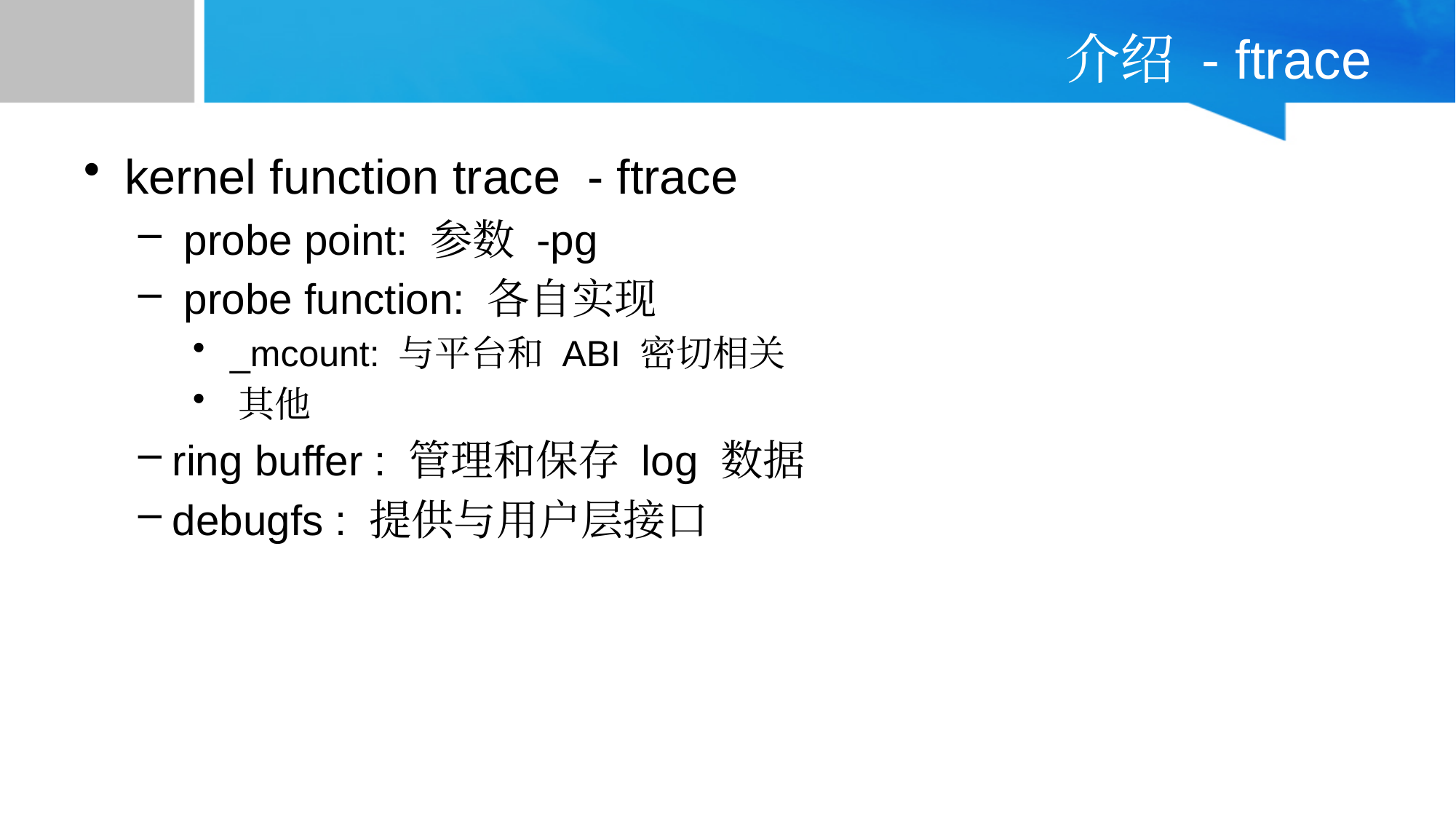

# 介绍 - ftrace
kernel function trace  - ftrace
 probe point: 参数 -pg
 probe function: 各自实现
 _mcount: 与平台和 ABI 密切相关
 其他
ring buffer : 管理和保存 log 数据
debugfs : 提供与用户层接口